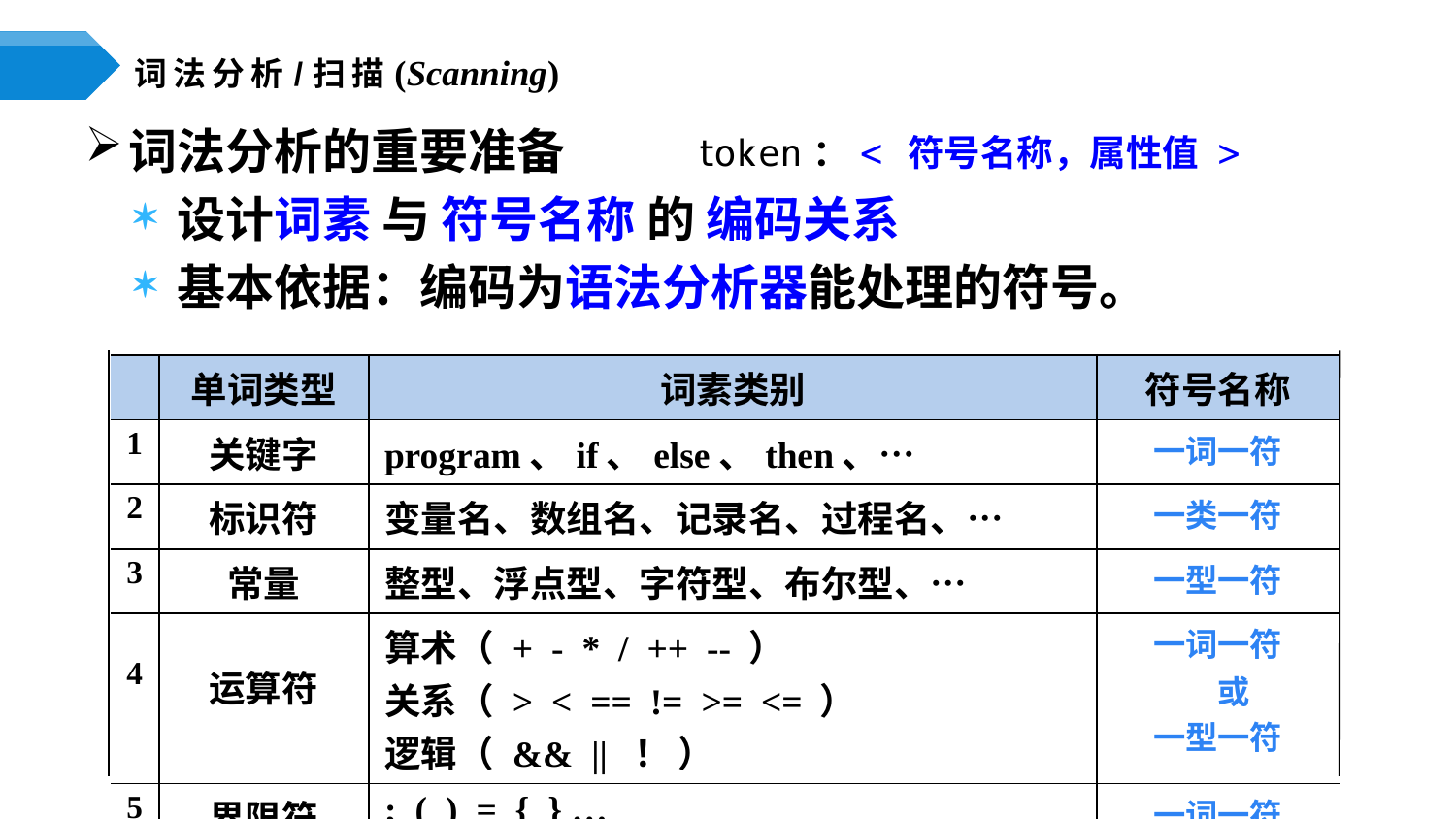

# 词法分析/扫描(Scanning)
词法分析的重要准备
设计词素 与 符号名称 的 编码关系
基本依据：编码为语法分析器能处理的符号。

token：< 符号名称，属性值 >

|  | 单词类型 | 词素类别 | 符号名称 |
| --- | --- | --- | --- |
| 1 | 关键字 | program、if、else、then、… | 一词一符 |
| 2 | 标识符 | 变量名、数组名、记录名、过程名、… | 一类一符 |
| 3 | 常量 | 整型、浮点型、字符型、布尔型、… | 一型一符 |
| 4 | 运算符 | 算术（ + - \* / ++ -- ） 关系（ > < == != >= <= ） 逻辑（ && || ！ ） | 一词一符 或 一型一符 |
| 5 | 界限符 | ; ( ) = { } … | 一词一符 |